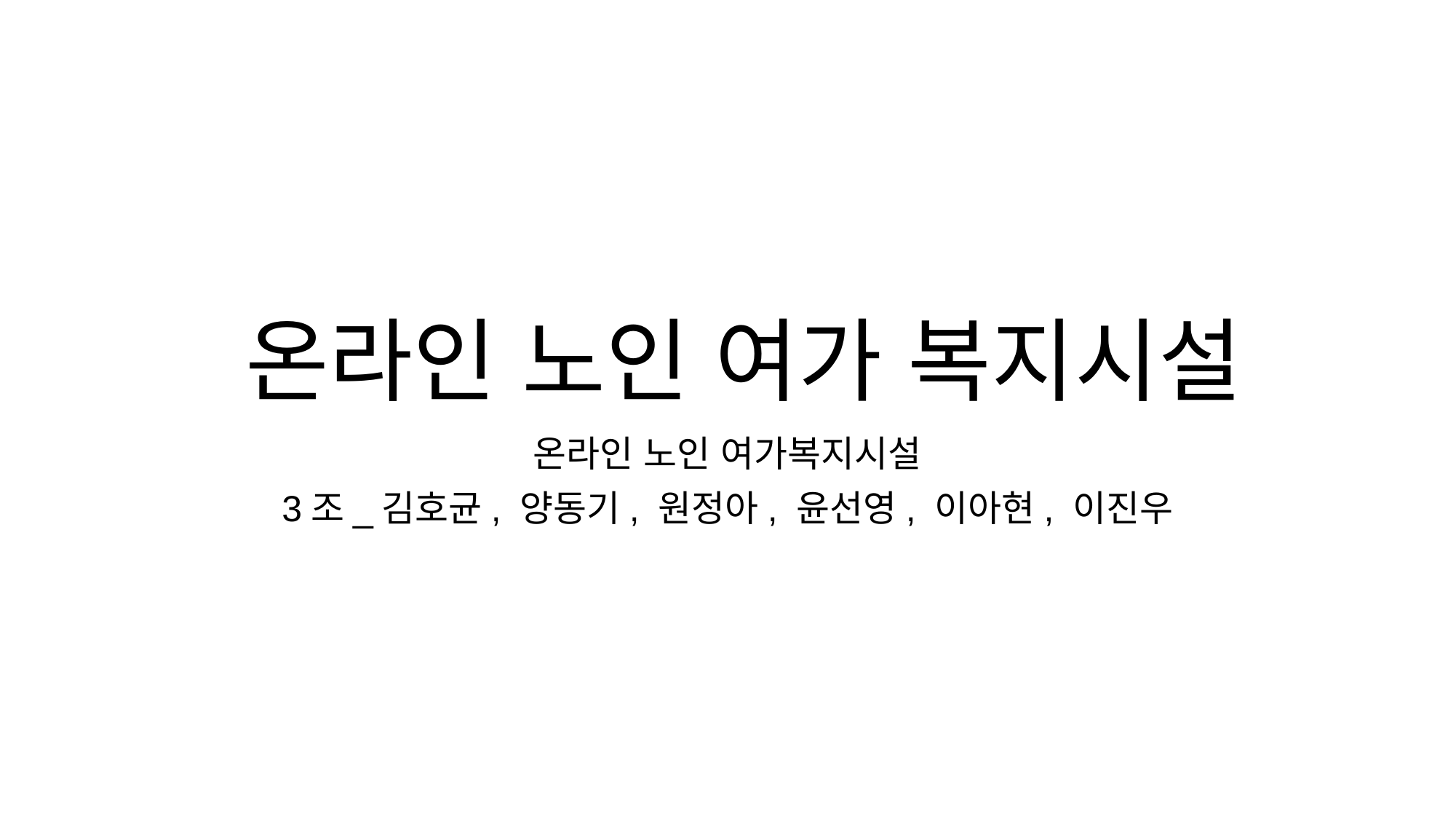

# 온라인 노인 여가 복지시설
온라인 노인 여가복지시설
3조_김호균, 양동기, 원정아, 윤선영, 이아현, 이진우